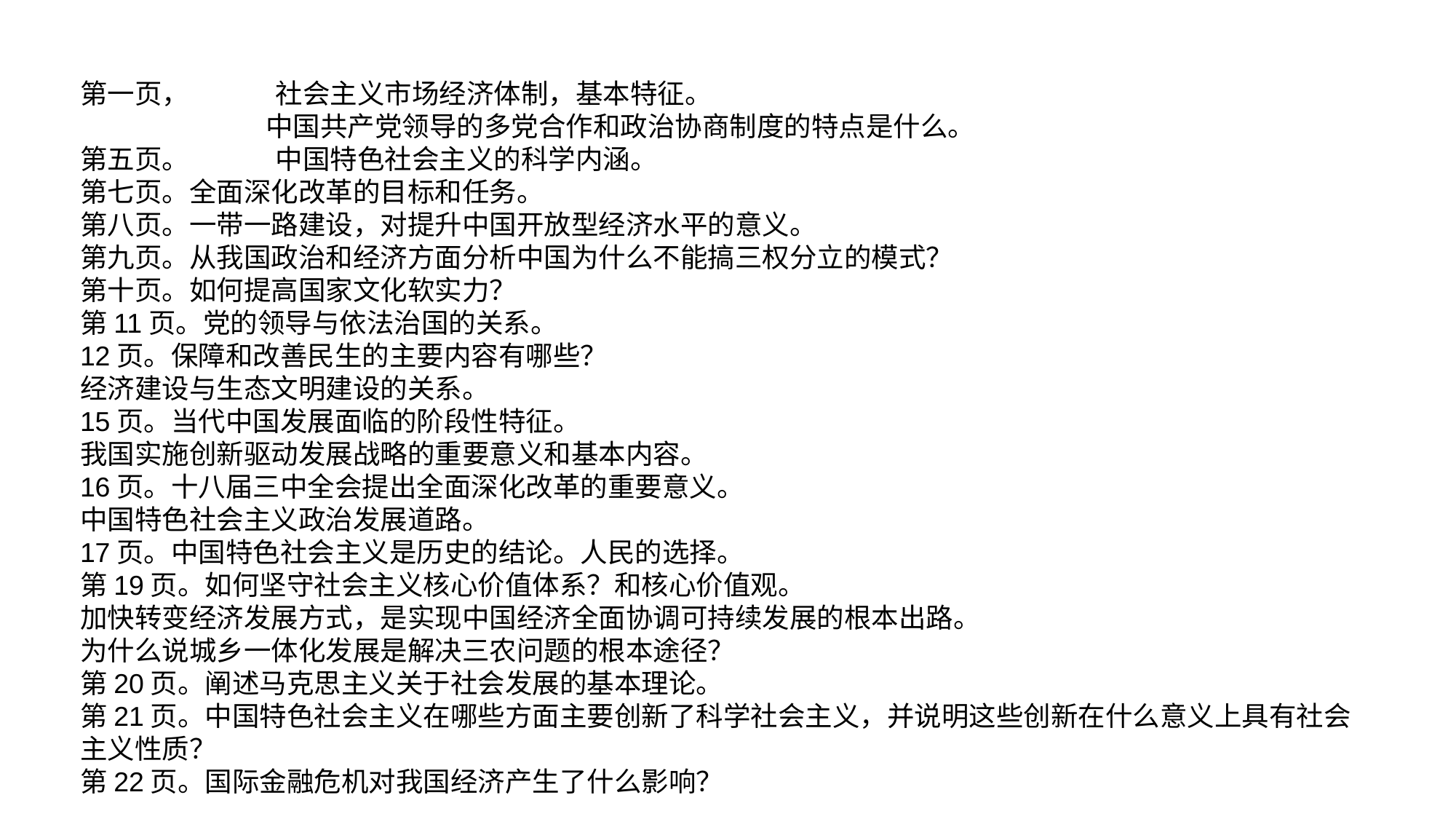

第一页，              社会主义市场经济体制，基本特征。
                             中国共产党领导的多党合作和政治协商制度的特点是什么。
第五页。              中国特色社会主义的科学内涵。
第七页。全面深化改革的目标和任务。
第八页。一带一路建设，对提升中国开放型经济水平的意义。
第九页。从我国政治和经济方面分析中国为什么不能搞三权分立的模式？
第十页。如何提高国家文化软实力？
第11页。党的领导与依法治国的关系。
12页。保障和改善民生的主要内容有哪些？
经济建设与生态文明建设的关系。
15页。当代中国发展面临的阶段性特征。
我国实施创新驱动发展战略的重要意义和基本内容。
16页。十八届三中全会提出全面深化改革的重要意义。
中国特色社会主义政治发展道路。
17页。中国特色社会主义是历史的结论。人民的选择。
第19页。如何坚守社会主义核心价值体系？和核心价值观。
加快转变经济发展方式，是实现中国经济全面协调可持续发展的根本出路。
为什么说城乡一体化发展是解决三农问题的根本途径？
第20页。阐述马克思主义关于社会发展的基本理论。
第21页。中国特色社会主义在哪些方面主要创新了科学社会主义，并说明这些创新在什么意义上具有社会主义性质？
第22页。国际金融危机对我国经济产生了什么影响？